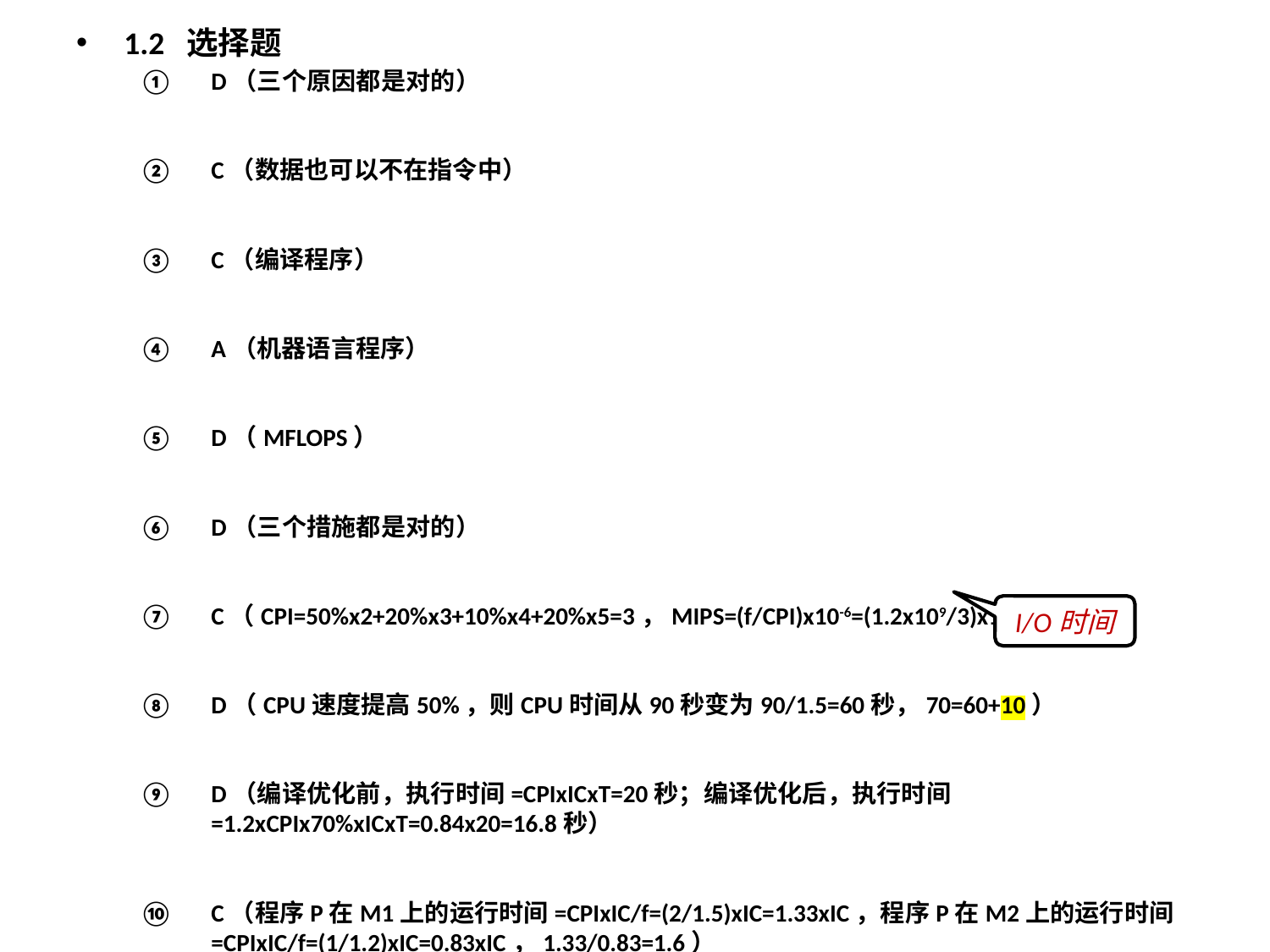

1.2  选择题
D（三个原因都是对的）

C（数据也可以不在指令中）

C（编译程序）

A（机器语言程序）

D（MFLOPS）

D（三个措施都是对的）

C（CPI=50%x2+20%x3+10%x4+20%x5=3，MIPS=(f/CPI)x10-6=(1.2x109/3)x10-6=400）

D（CPU速度提高50%，则CPU时间从90秒变为90/1.5=60秒，70=60+10）

D（编译优化前，执行时间=CPIxICxT=20秒；编译优化后，执行时间=1.2xCPIx70%xICxT=0.84x20=16.8秒）

C（程序P在M1上的运行时间=CPIxIC/f=(2/1.5)xIC=1.33xIC，程序P在M2上的运行时间=CPIxIC/f=(1/1.2)xIC=0.83xIC，1.33/0.83=1.6）
             比值：2/1.5:1/1.2=2.4/1.5=1.6
I/O时间